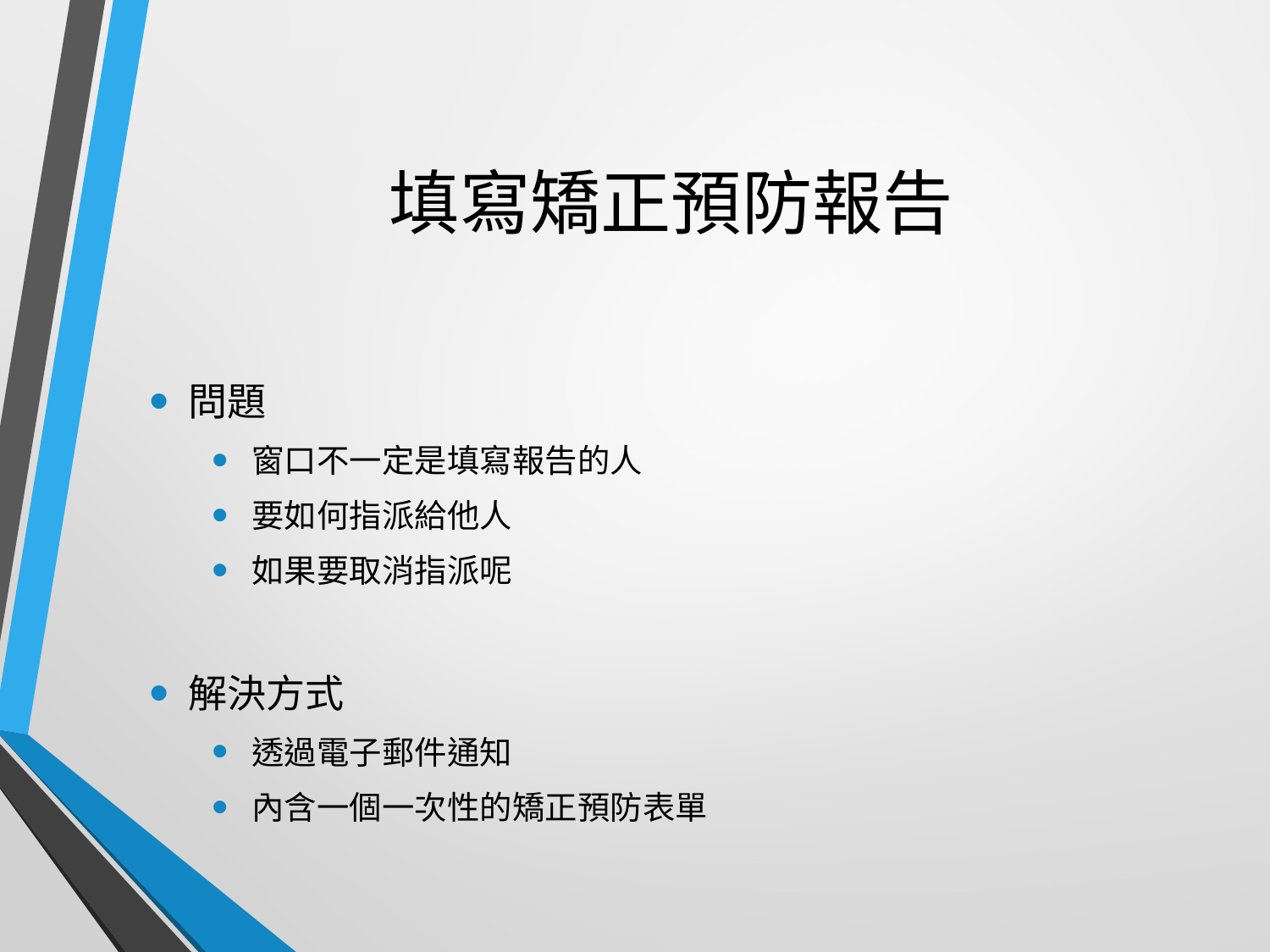

# 填寫矯正預防報告
問題
窗口不一定是填寫報告的人
要如何指派給他人
如果要取消指派呢

解決方式
透過電子郵件通知
內含一個一次性的矯正預防表單